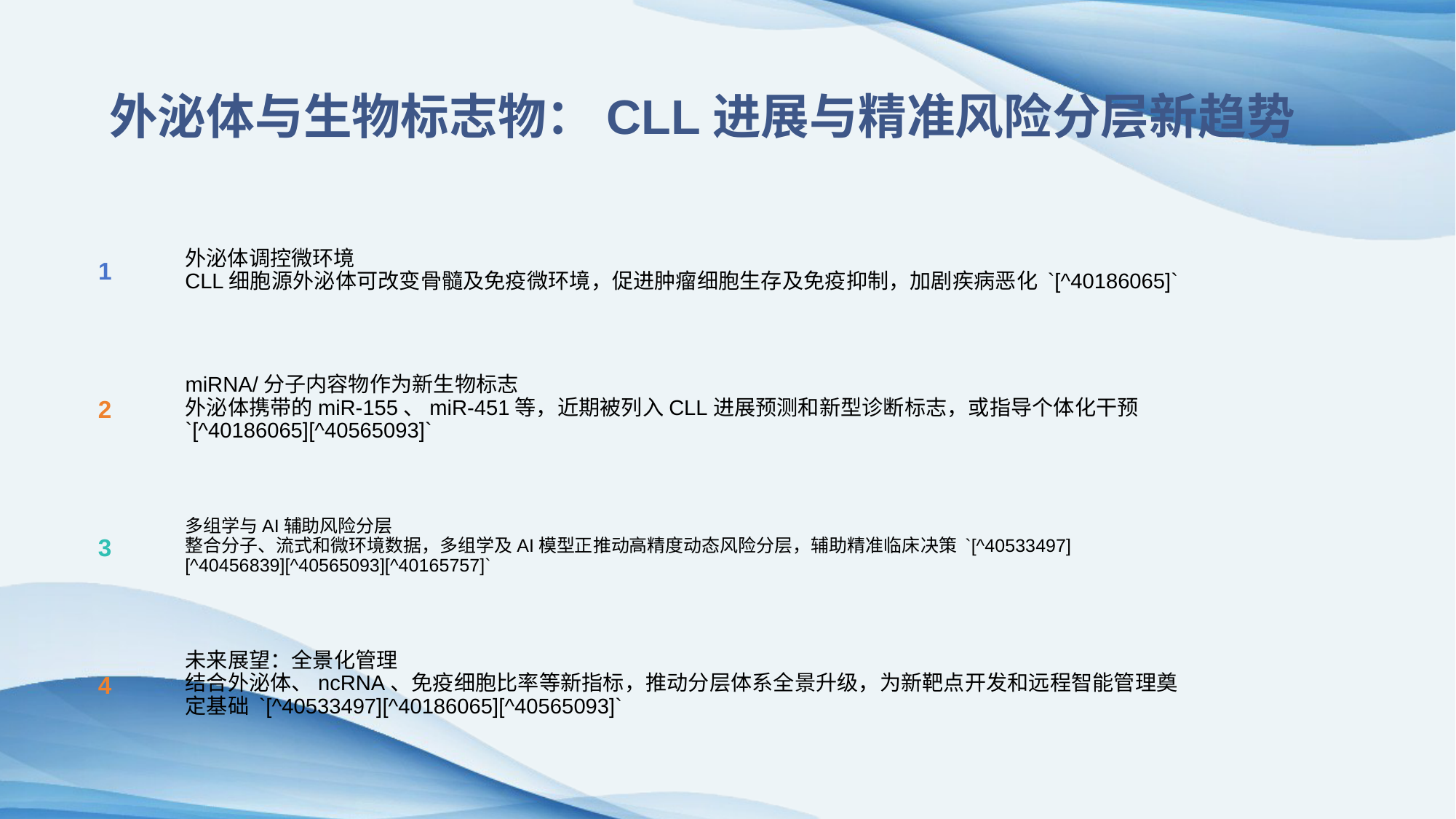

外泌体与生物标志物：CLL进展与精准风险分层新趋势
1
外泌体调控微环境
CLL细胞源外泌体可改变骨髓及免疫微环境，促进肿瘤细胞生存及免疫抑制，加剧疾病恶化 `[^40186065]`
2
miRNA/分子内容物作为新生物标志
外泌体携带的miR-155、miR-451等，近期被列入CLL进展预测和新型诊断标志，或指导个体化干预 `[^40186065][^40565093]`
多组学与AI辅助风险分层
整合分子、流式和微环境数据，多组学及AI模型正推动高精度动态风险分层，辅助精准临床决策 `[^40533497][^40456839][^40565093][^40165757]`
3
4
未来展望：全景化管理
结合外泌体、ncRNA、免疫细胞比率等新指标，推动分层体系全景升级，为新靶点开发和远程智能管理奠定基础 `[^40533497][^40186065][^40565093]`